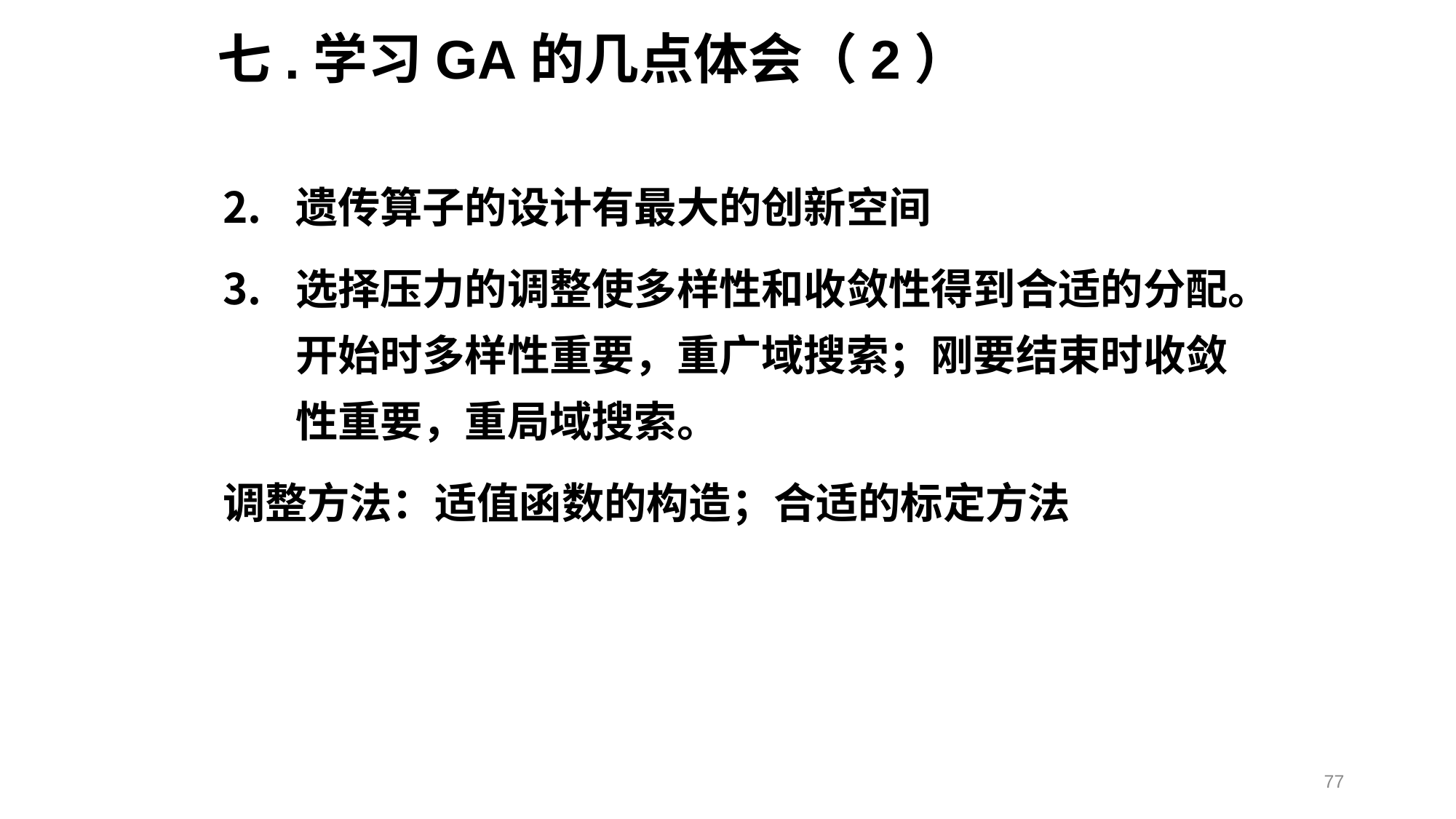

# 七.学习GA的几点体会（2）
遗传算子的设计有最大的创新空间
选择压力的调整使多样性和收敛性得到合适的分配。开始时多样性重要，重广域搜索；刚要结束时收敛性重要，重局域搜索。
调整方法：适值函数的构造；合适的标定方法
77